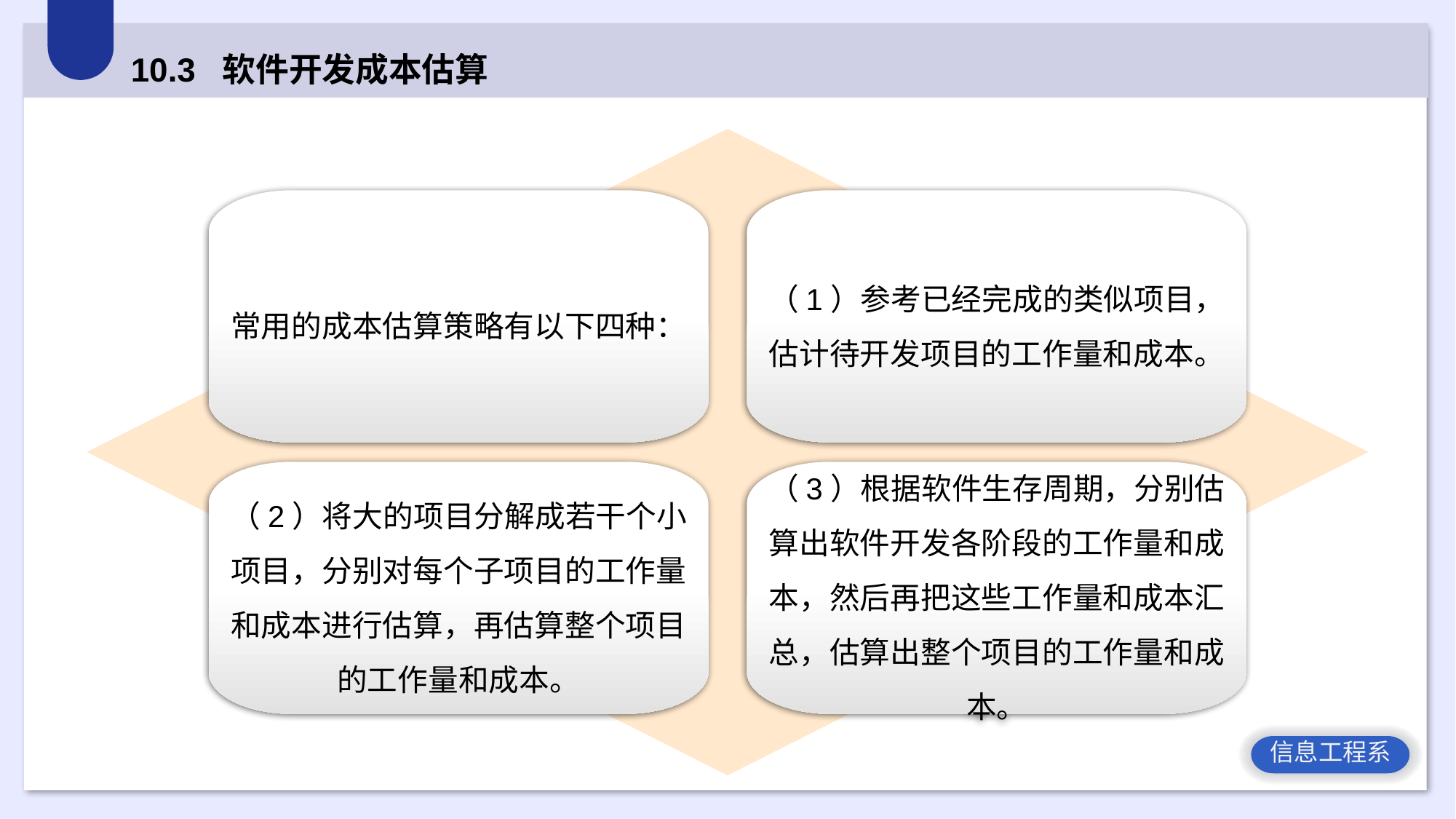

10.3  软件开发成本估算

常用的成本估算策略有以下四种：
（1）参考已经完成的类似项目，估计待开发项目的工作量和成本。
（2）将大的项目分解成若干个小项目，分别对每个子项目的工作量和成本进行估算，再估算整个项目的工作量和成本。
（3）根据软件生存周期，分别估算出软件开发各阶段的工作量和成本，然后再把这些工作量和成本汇总，估算出整个项目的工作量和成本。